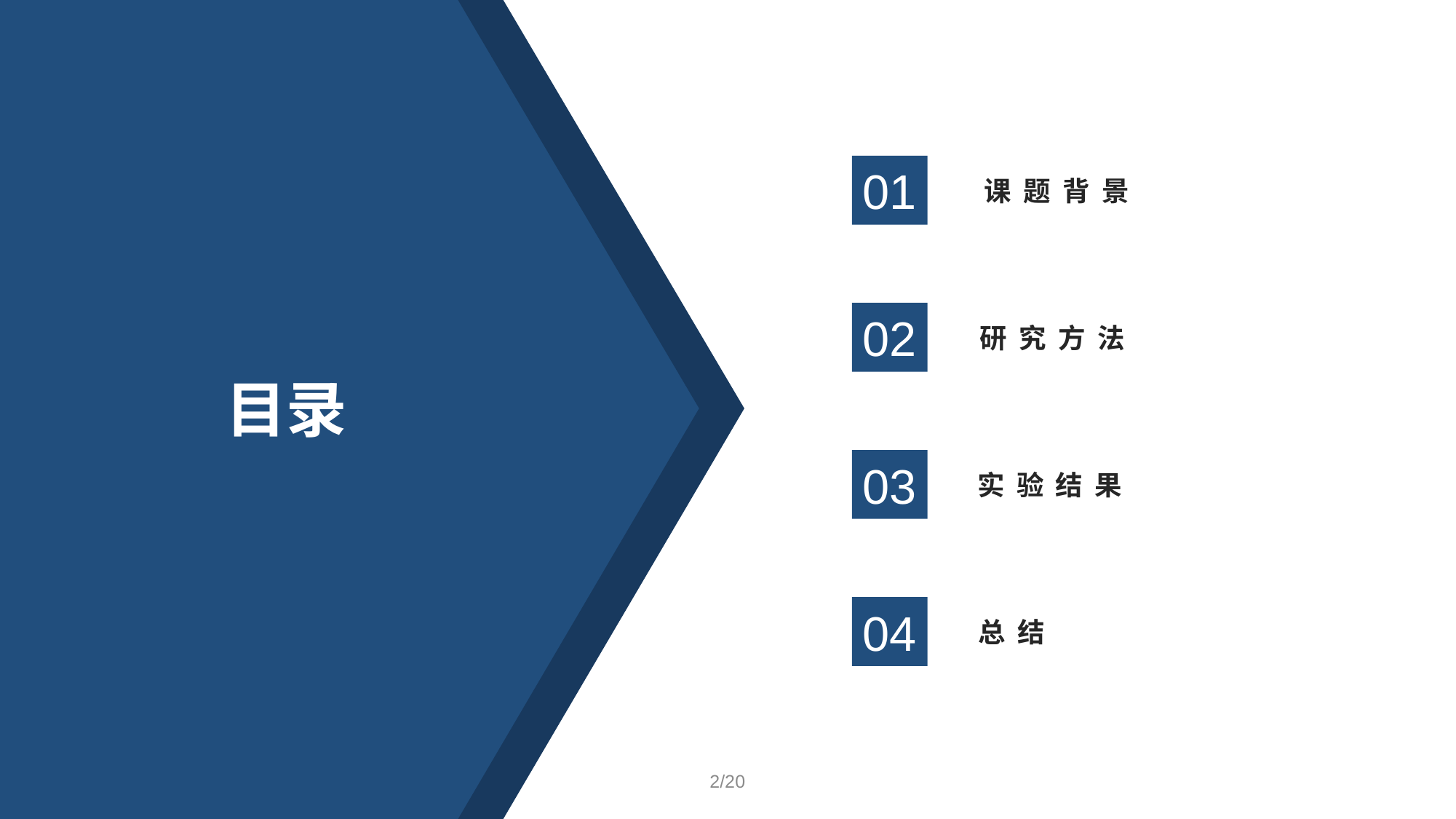

01
课题背景

02
研究方法
目录

03
实验结果
04
总结
2/20